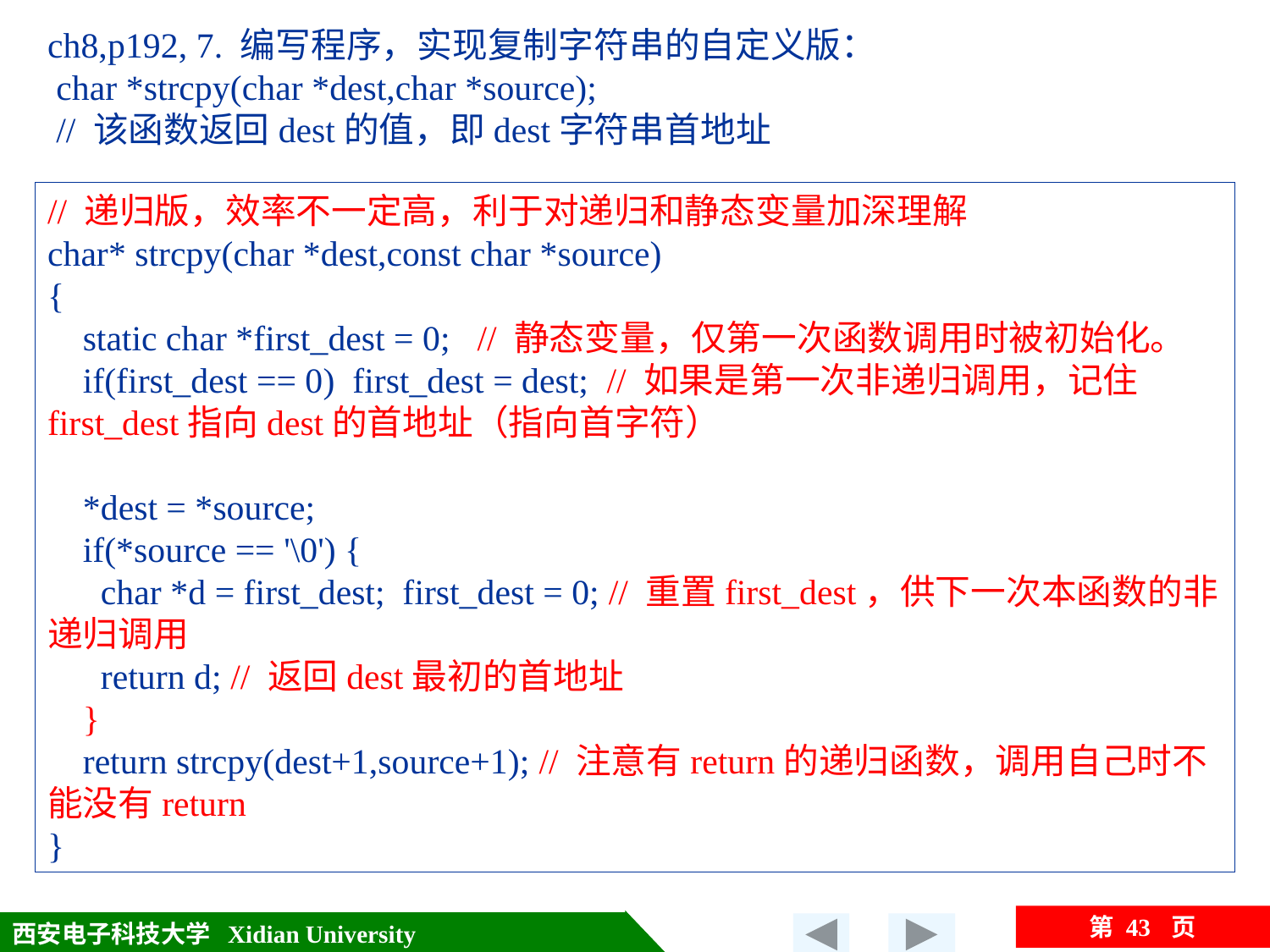

ch8,p192, 7. 编写程序，实现复制字符串的自定义版：
 char *strcpy(char *dest,char *source);
 // 该函数返回dest的值，即dest字符串首地址
// 递归版，效率不一定高，利于对递归和静态变量加深理解
char* strcpy(char *dest,const char *source)
{
    static char *first_dest = 0;   // 静态变量，仅第一次函数调用时被初始化。
    if(first_dest == 0)  first_dest = dest;  // 如果是第一次非递归调用，记住first_dest指向dest的首地址（指向首字符）

    *dest = *source;
    if(*source == '\0') {
      char *d = first_dest;  first_dest = 0; // 重置first_dest，供下一次本函数的非递归调用
      return d; // 返回dest最初的首地址
    }
    return strcpy(dest+1,source+1); // 注意有return的递归函数，调用自己时不能没有return
}